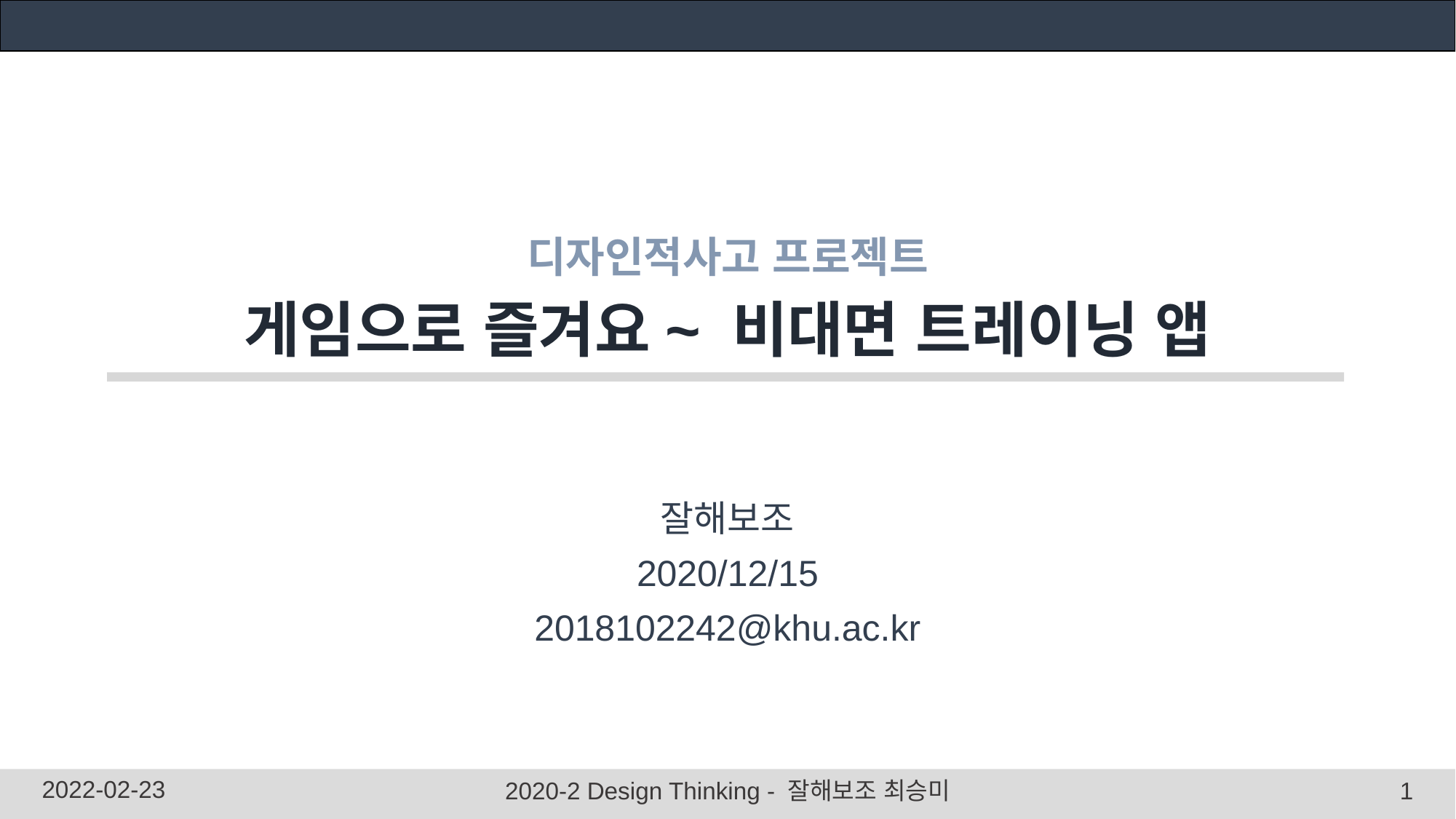

# 디자인적사고 프로젝트 게임으로 즐겨요~ 비대면 트레이닝 앱
잘해보조
2020/12/15
2018102242@khu.ac.kr
2022-02-23
2020-2 Design Thinking - 잘해보조 최승미
1